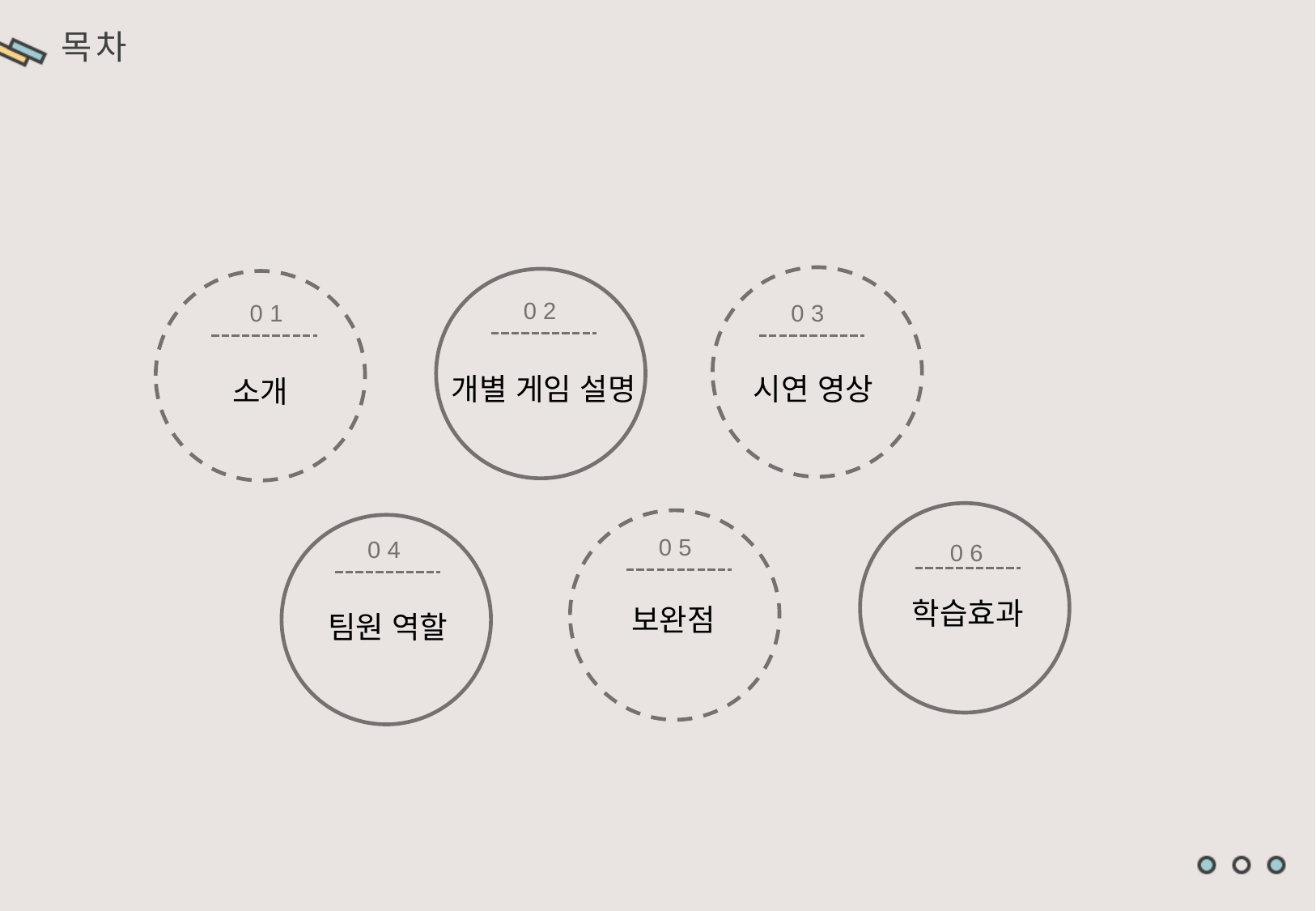

목 차

0 2
0 1
0 3
개별 게임 설명
시연 영상
소개

0 5
0 4

0 6
학습효과
보완점
팀원 역할